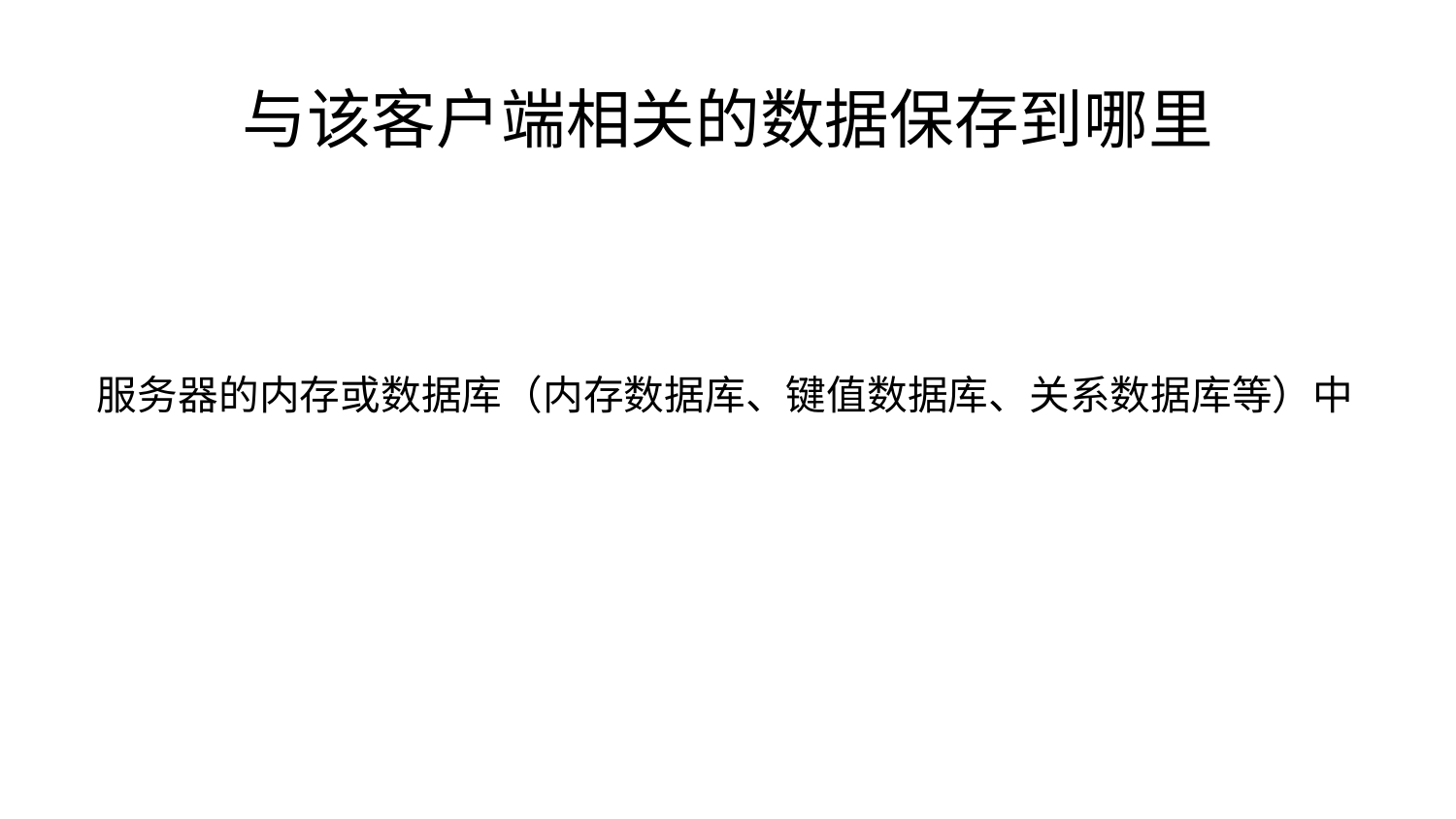

# 与该客户端相关的数据保存到哪里

服务器的内存或数据库（内存数据库、键值数据库、关系数据库等）中